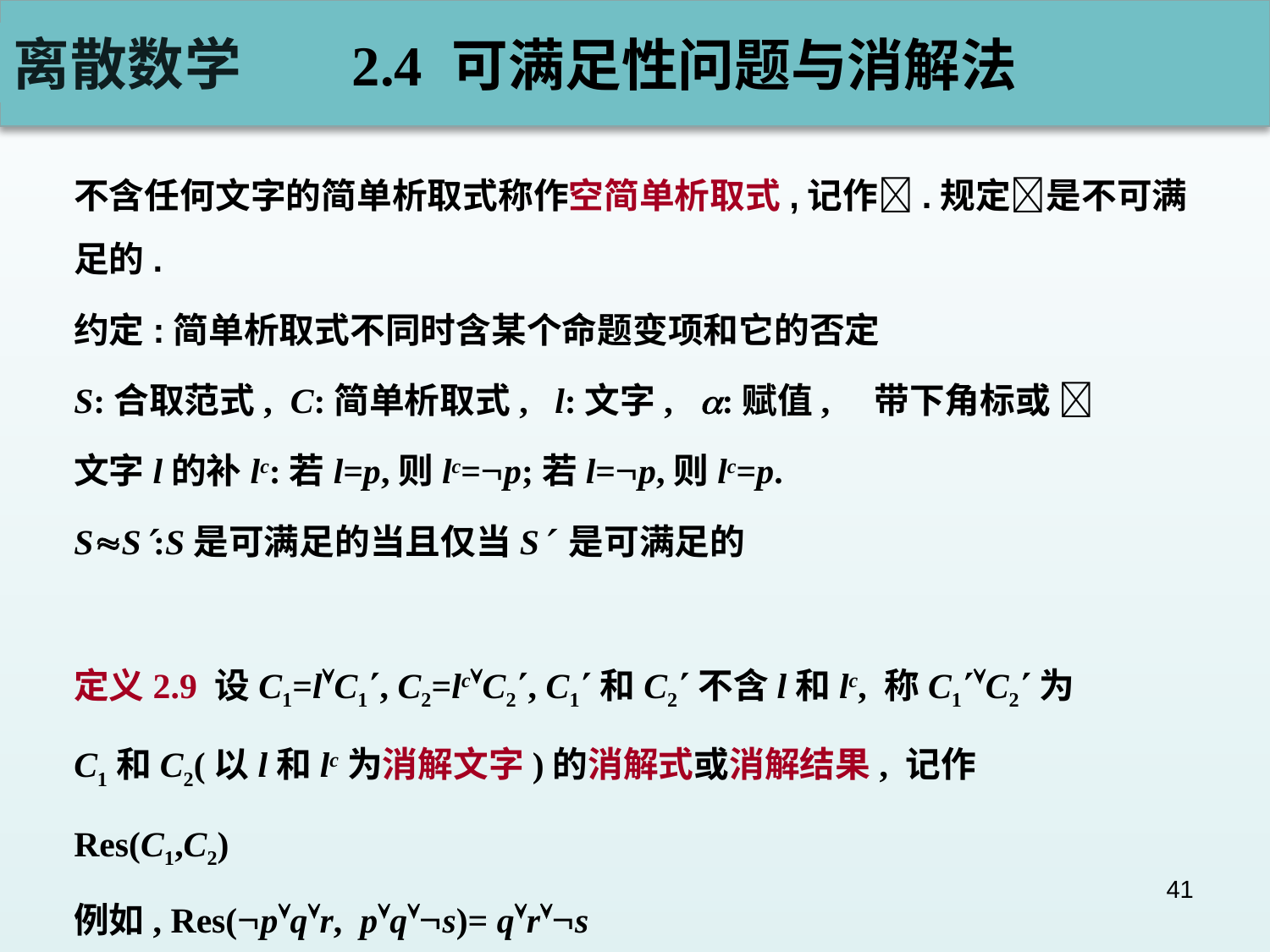

# 2.4 可满足性问题与消解法
不含任何文字的简单析取式称作空简单析取式,记作λ.规定λ是不可满足的.
约定:简单析取式不同时含某个命题变项和它的否定
S:合取范式,  C:简单析取式,   l:文字,   α:赋值,    带下角标或 ′
文字l的补lc:若l=p,则lc=¬p;若l=¬p,则lc=p.
S≈S′:S是可满足的当且仅当S′ 是可满足的

定义2.9 设C1=l∨C1′, C2=lc∨C2′, C1′和C2′不含l和lc, 称C1′∨C2′为
C1和C2(以l和lc为消解文字)的消解式或消解结果, 记作
Res(C1,C2)
例如, Res(¬p∨q∨r,  p∨q∨¬s)= q∨r∨¬s
41